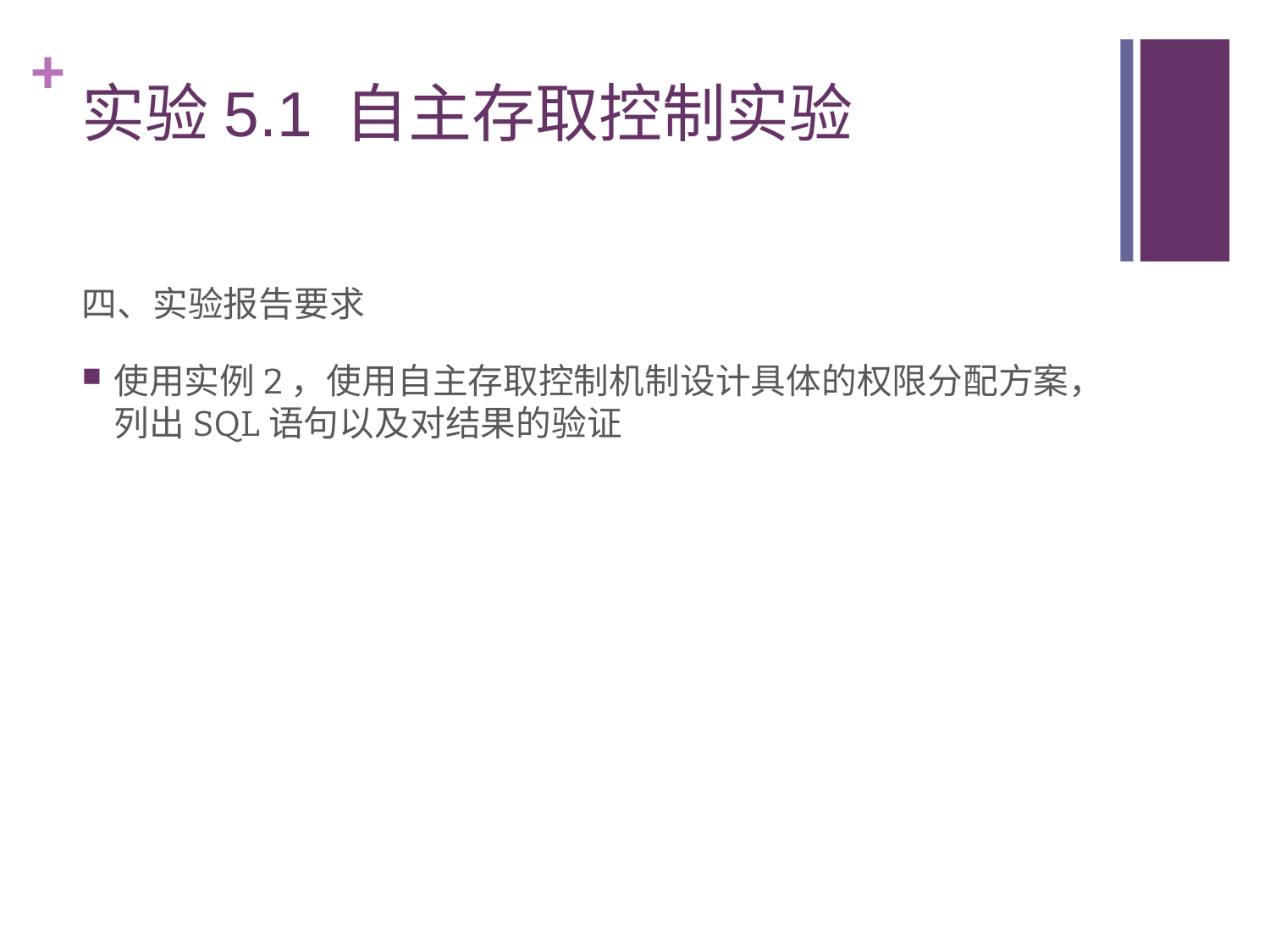

# 实验5.1 自主存取控制实验
四、实验报告要求
使用实例2，使用自主存取控制机制设计具体的权限分配方案，列出SQL语句以及对结果的验证